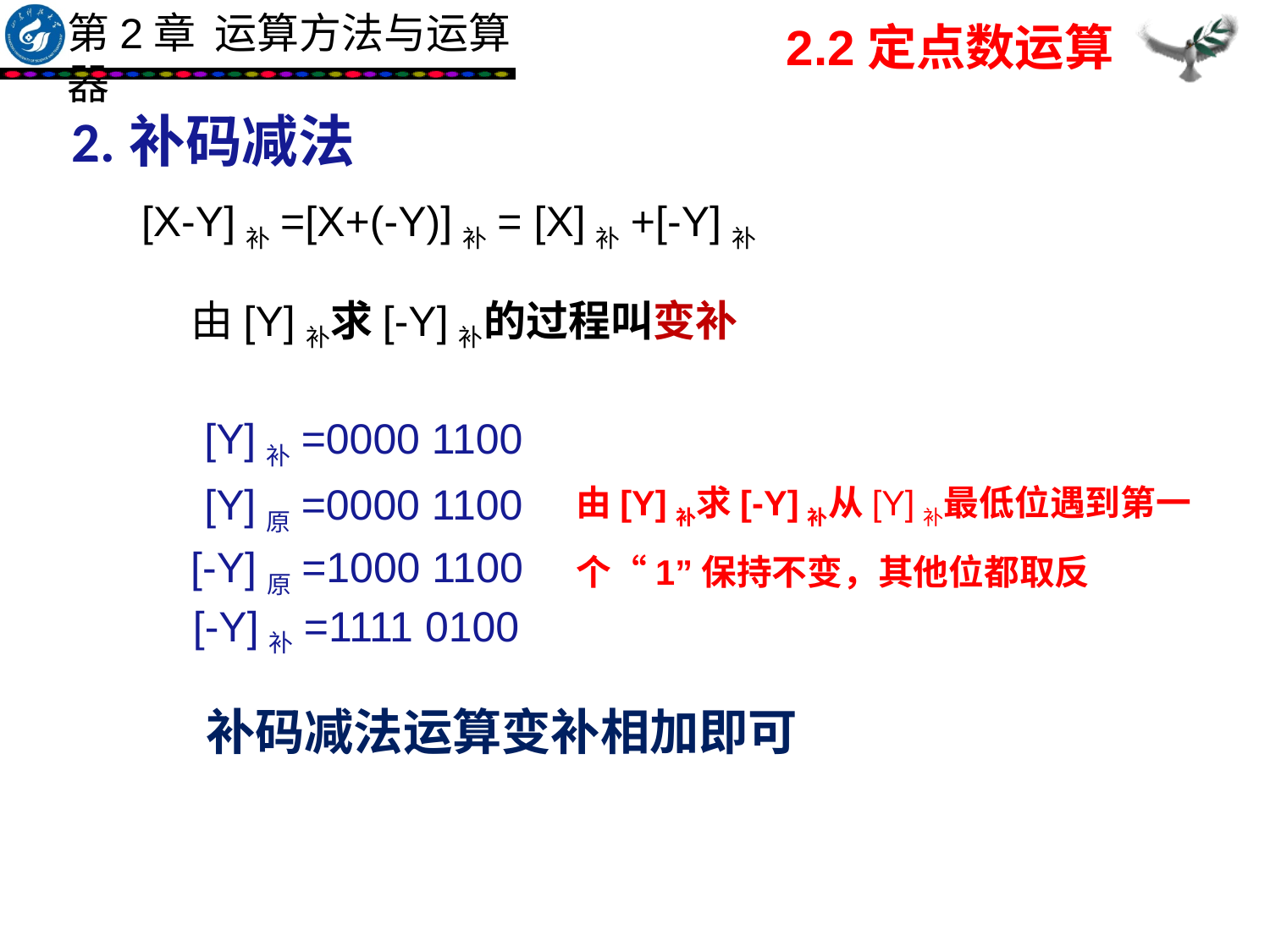

2.2定点数运算
2.补码减法
[X-Y]补=[X+(-Y)]补= [X]补+[-Y]补
由[Y]补求[-Y]补的过程叫变补
[Y]补=0000 1100
[Y]原=0000 1100
由[Y]补求[-Y]补从[Y]补最低位遇到第一个“1”保持不变，其他位都取反
[-Y]原=1000 1100
[-Y]补=1111 0100
补码减法运算变补相加即可